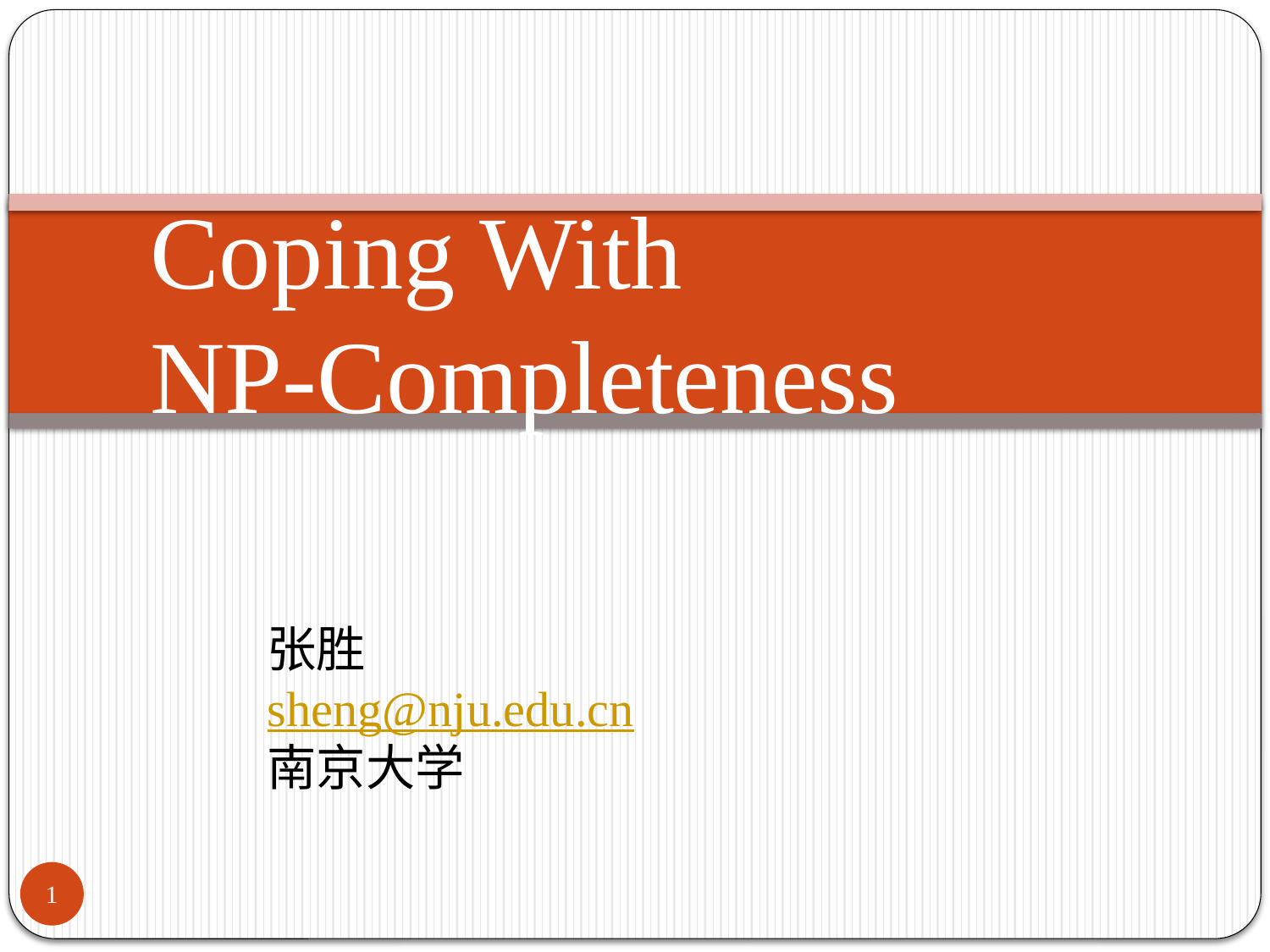

# Coping With NP-Completeness
张胜
sheng@nju.edu.cn
南京大学
1